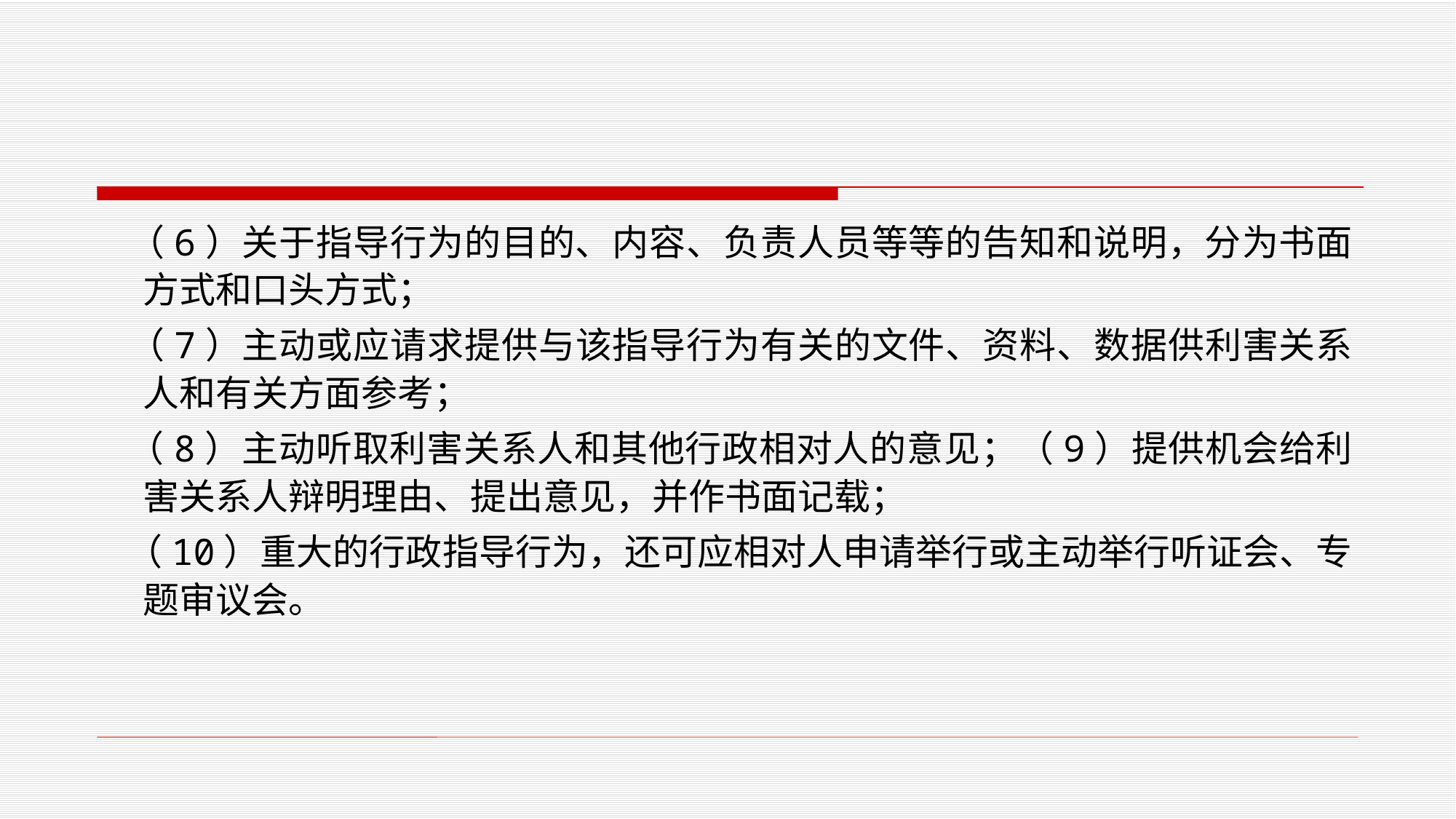

#

  （6）关于指导行为的目的、内容、负责人员等等的告知和说明，分为书面方式和口头方式；
  （7）主动或应请求提供与该指导行为有关的文件、资料、数据供利害关系人和有关方面参考；
  （8）主动听取利害关系人和其他行政相对人的意见；（9）提供机会给利害关系人辩明理由、提出意见，并作书面记载；
  （10）重大的行政指导行为，还可应相对人申请举行或主动举行听证会、专题审议会。